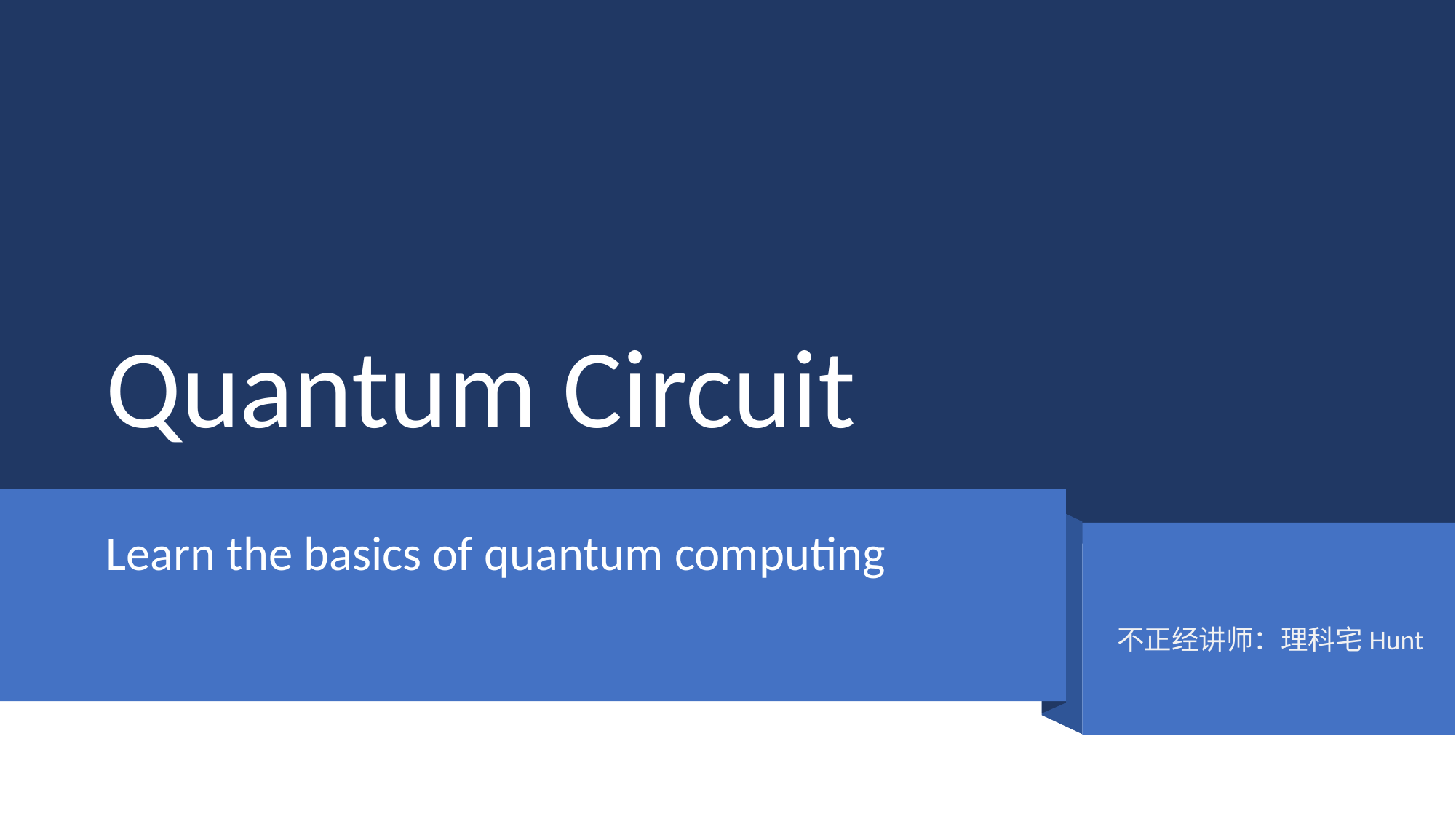

# Quantum Circuit

Learn the basics of quantum computing
不正经讲师：理科宅Hunt